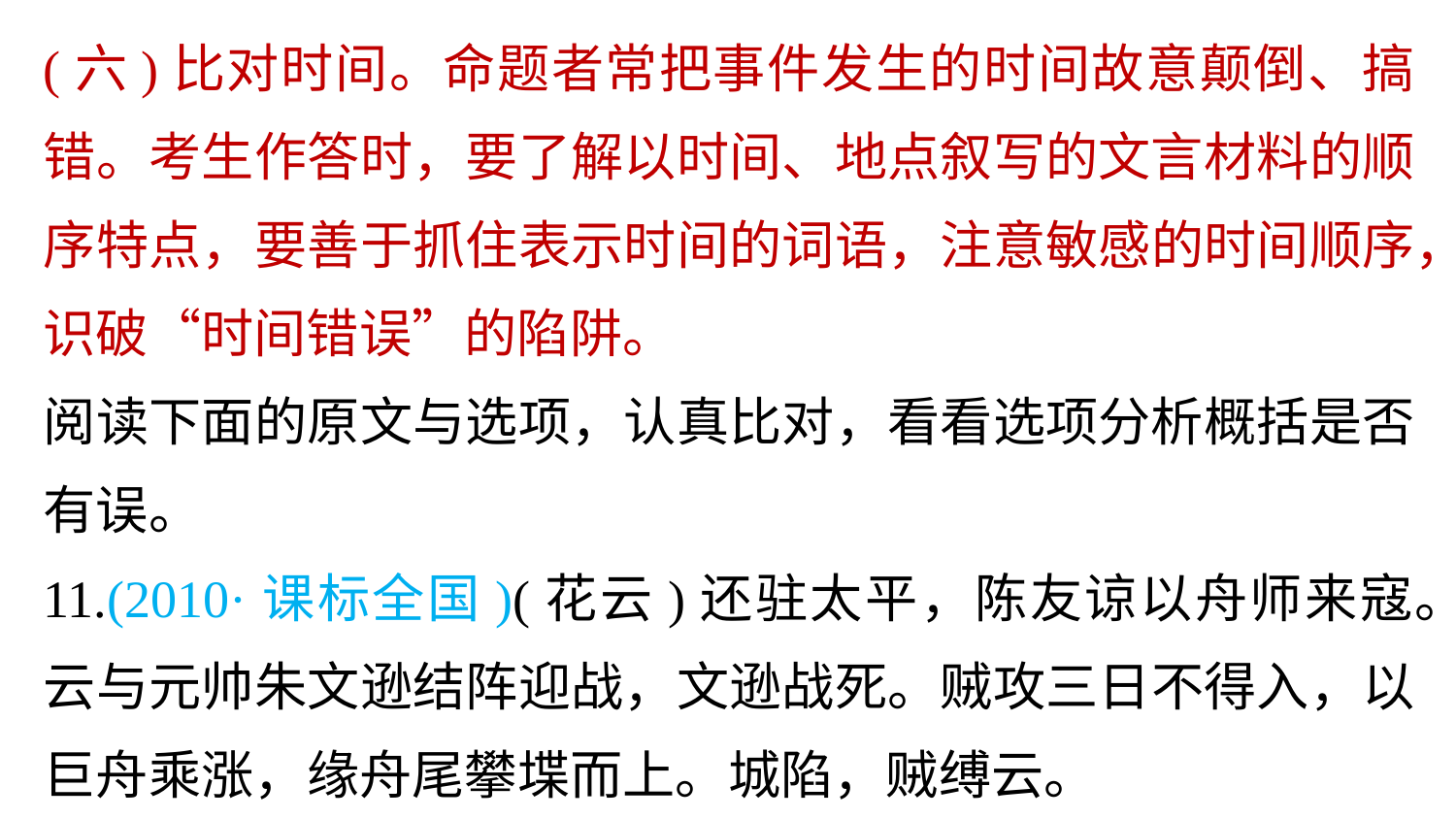

(六)比对时间。命题者常把事件发生的时间故意颠倒、搞错。考生作答时，要了解以时间、地点叙写的文言材料的顺序特点，要善于抓住表示时间的词语，注意敏感的时间顺序，识破“时间错误”的陷阱。
阅读下面的原文与选项，认真比对，看看选项分析概括是否有误。
11.(2010·课标全国)(花云)还驻太平，陈友谅以舟师来寇。云与元帅朱文逊结阵迎战，文逊战死。贼攻三日不得入，以巨舟乘涨，缘舟尾攀堞而上。城陷，贼缚云。